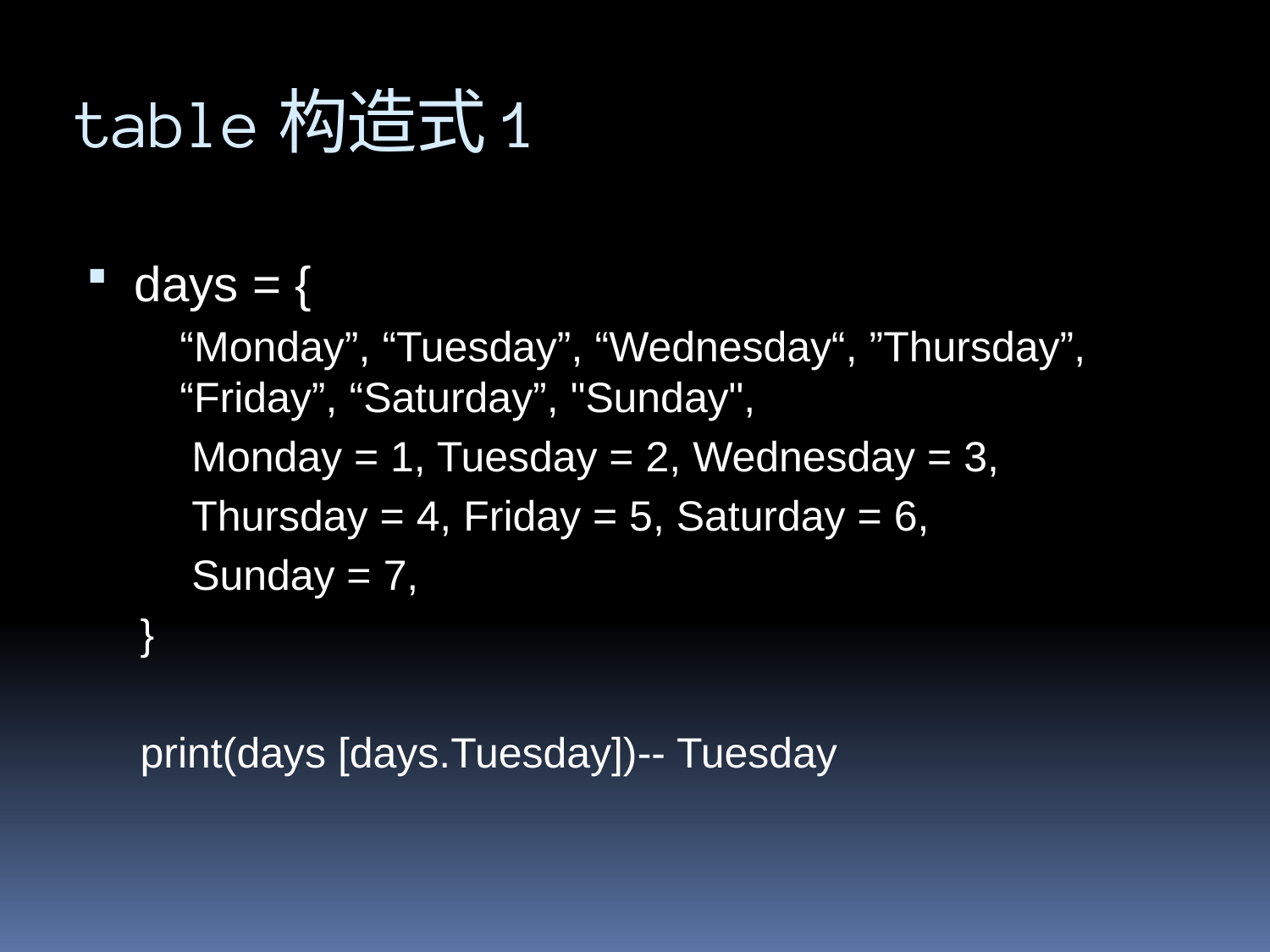

# table构造式1
days = {
	“Monday”, “Tuesday”, “Wednesday“, ”Thursday”, “Friday”, “Saturday”, "Sunday",
	 Monday = 1, Tuesday = 2, Wednesday = 3,
	 Thursday = 4, Friday = 5, Saturday = 6,
	 Sunday = 7,
}

print(days [days.Tuesday])-- Tuesday